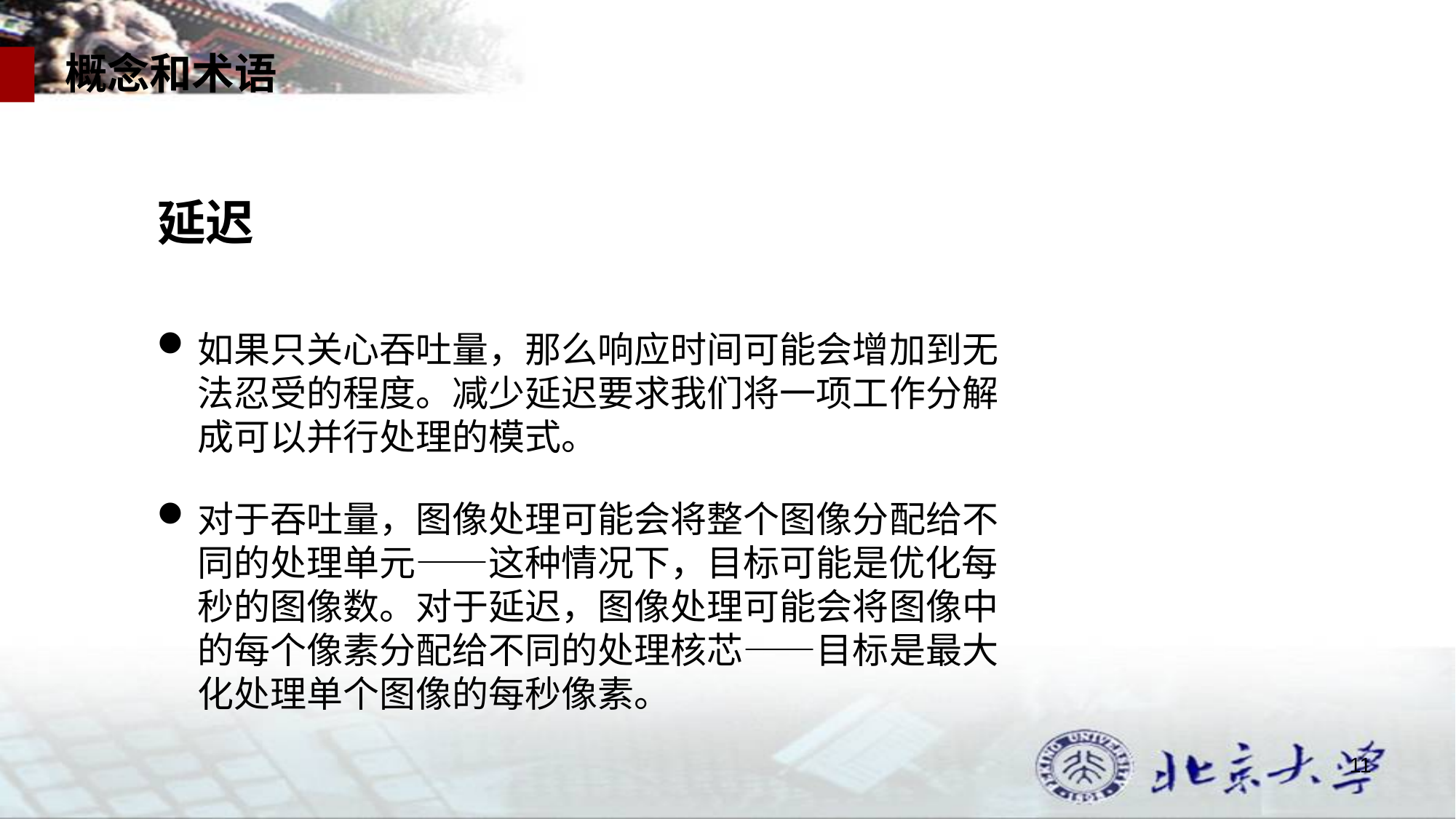

概念和术语

延迟
如果只关心吞吐量，那么响应时间可能会增加到无法忍受的程度。减少延迟要求我们将一项工作分解成可以并行处理的模式。
对于吞吐量，图像处理可能会将整个图像分配给不同的处理单元——这种情况下，目标可能是优化每秒的图像数。对于延迟，图像处理可能会将图像中的每个像素分配给不同的处理核芯——目标是最大化处理单个图像的每秒像素。
11